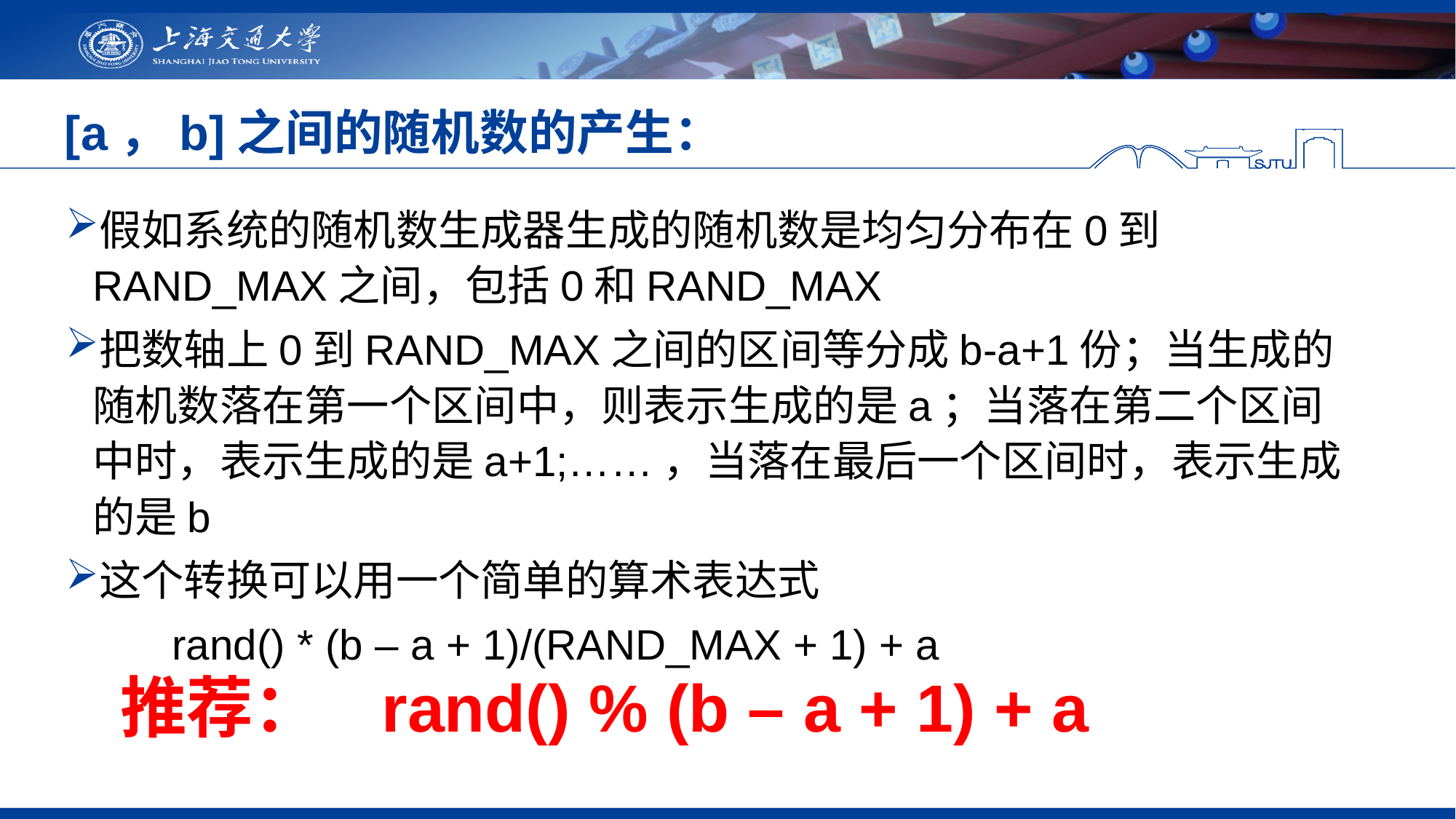

# [a，b]之间的随机数的产生：
假如系统的随机数生成器生成的随机数是均匀分布在0到RAND_MAX之间，包括0和RAND_MAX
把数轴上0到RAND_MAX之间的区间等分成b-a+1份；当生成的随机数落在第一个区间中，则表示生成的是a；当落在第二个区间中时，表示生成的是a+1;……，当落在最后一个区间时，表示生成的是b
这个转换可以用一个简单的算术表达式
         rand() * (b – a + 1)/(RAND_MAX + 1) + a
推荐：   rand() % (b – a + 1) + a